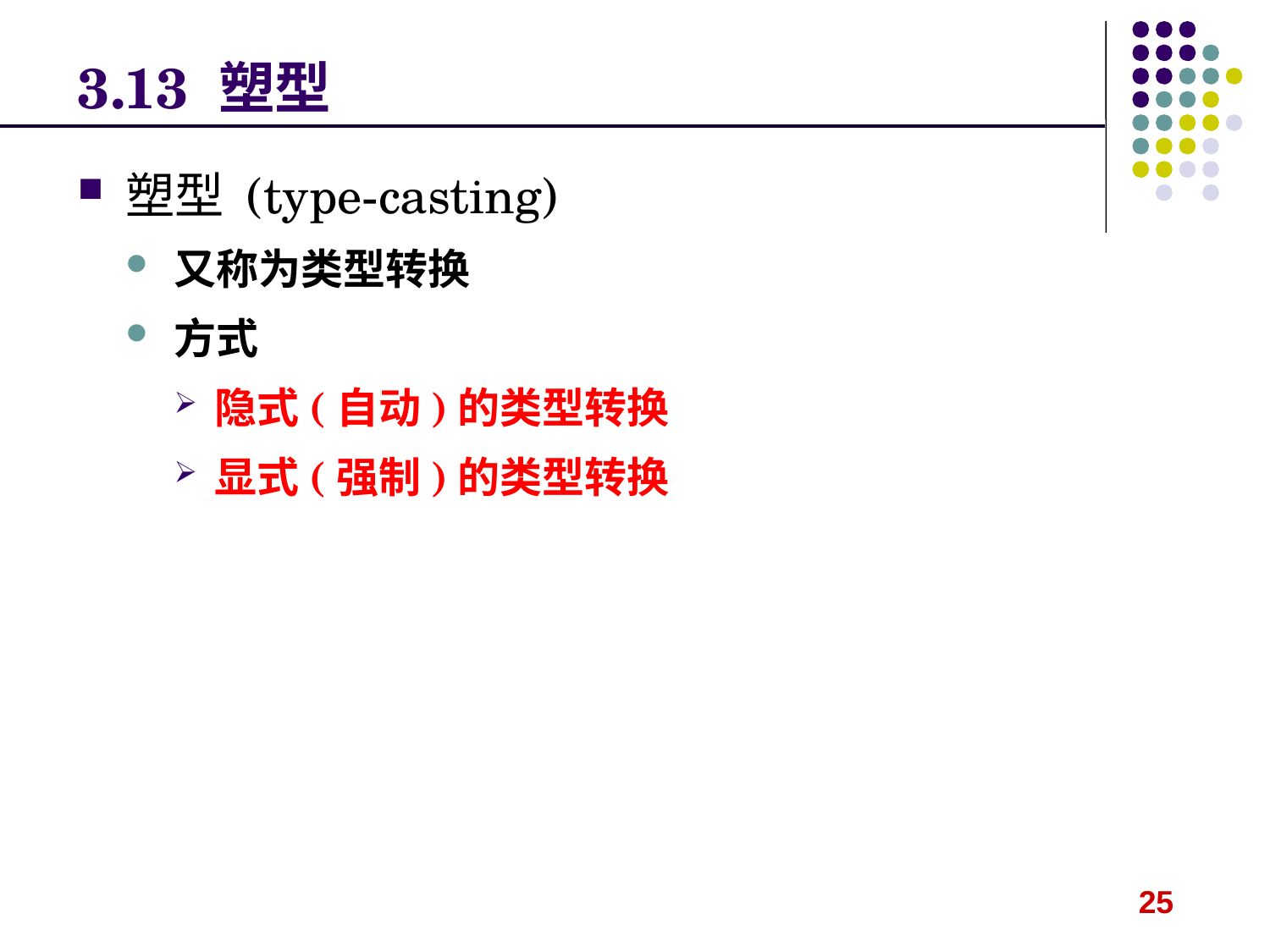

# 3.13 塑型
塑型 (type-casting)
又称为类型转换
方式
隐式(自动)的类型转换
显式(强制)的类型转换